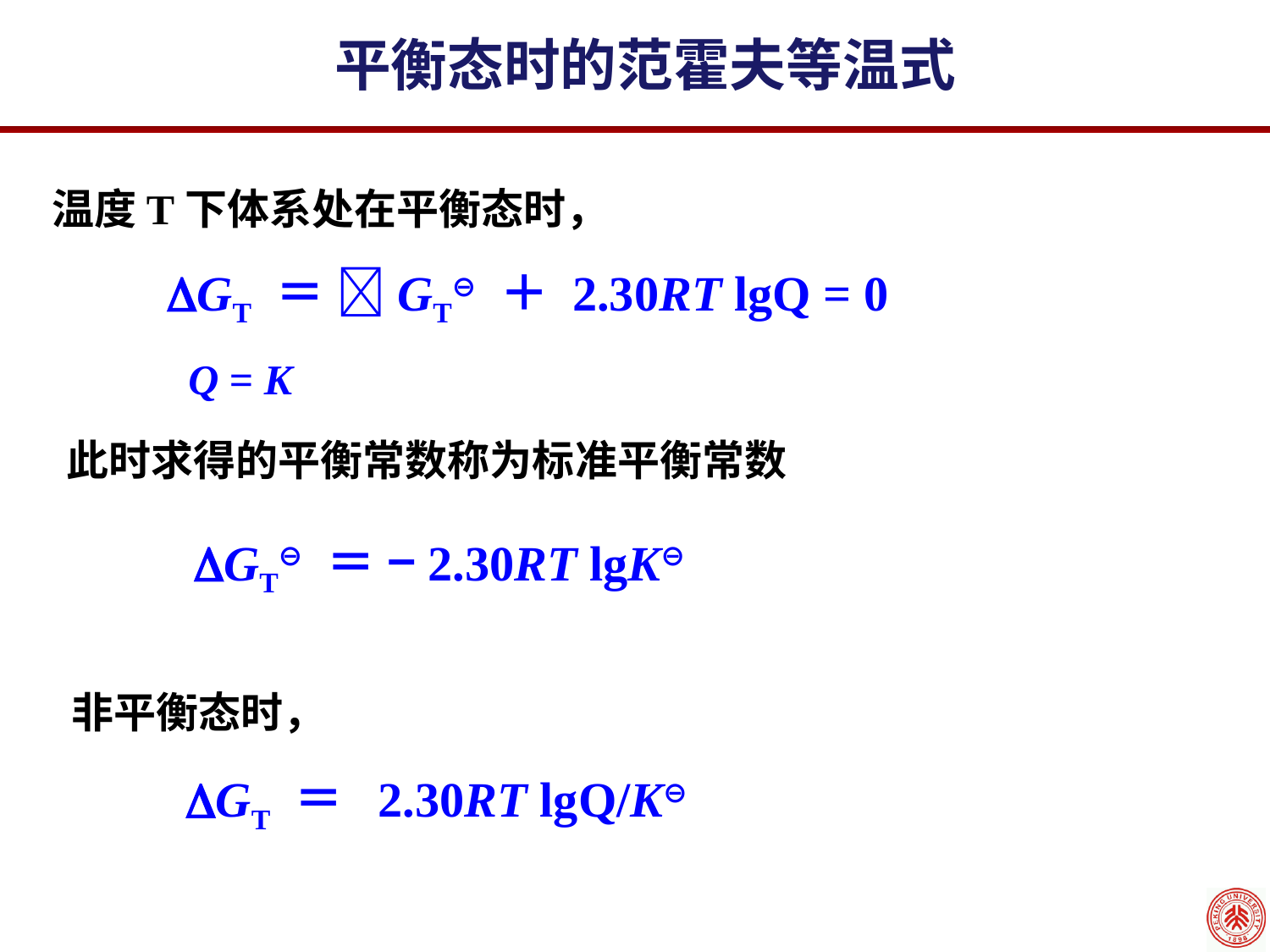

平衡态时的范霍夫等温式

温度T下体系处在平衡态时，
ΔGT ＝ ΔGT⊖ ＋ 2.30RT lgQ = 0
Q = K
此时求得的平衡常数称为标准平衡常数
ΔGT⊖ ＝ −2.30RT lgK⊖
非平衡态时，
ΔGT ＝  2.30RT lgQ/K⊖